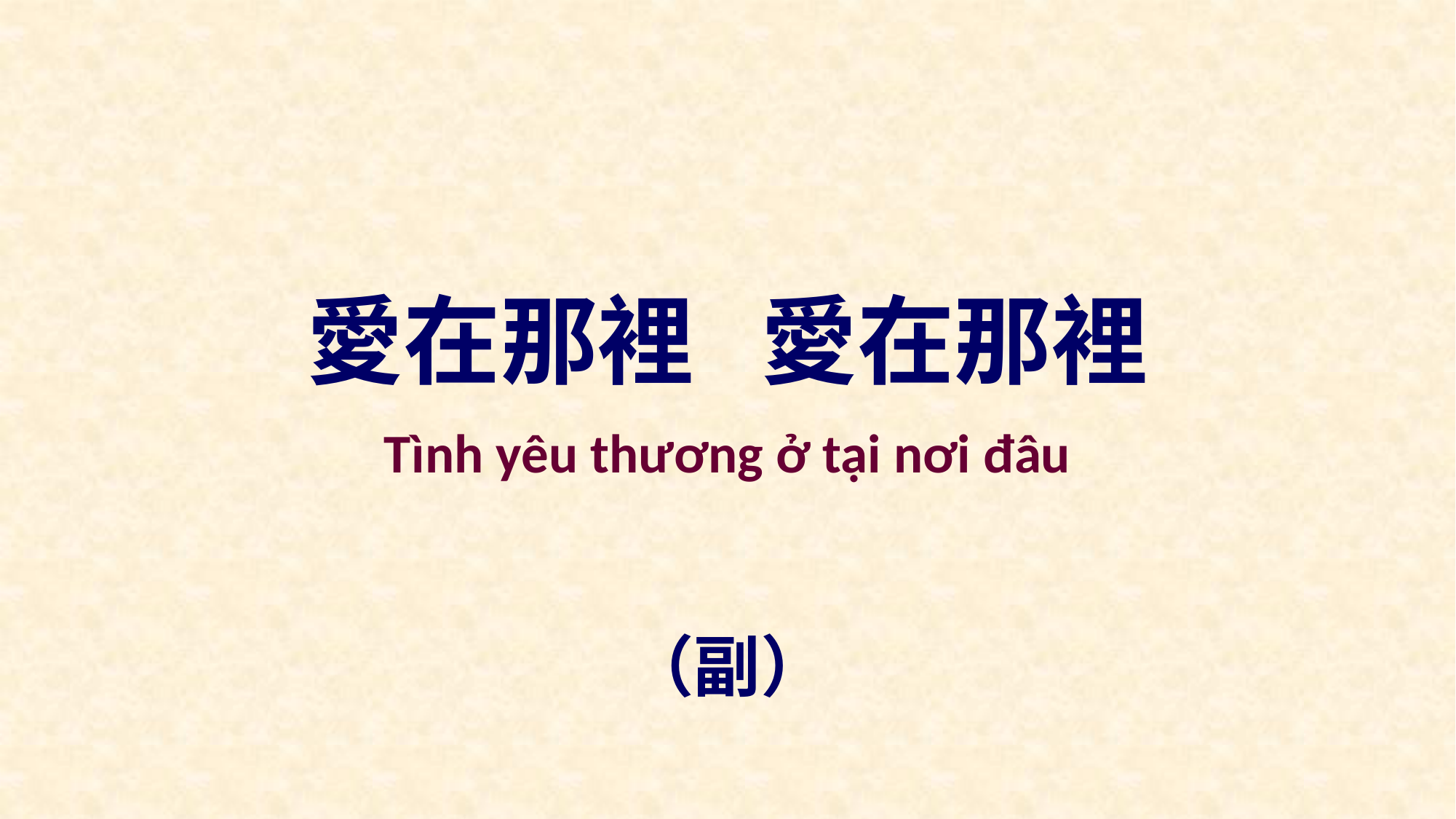

愛在那裡   愛在那裡
Tình yêu thương ở tại nơi đâu
（副）